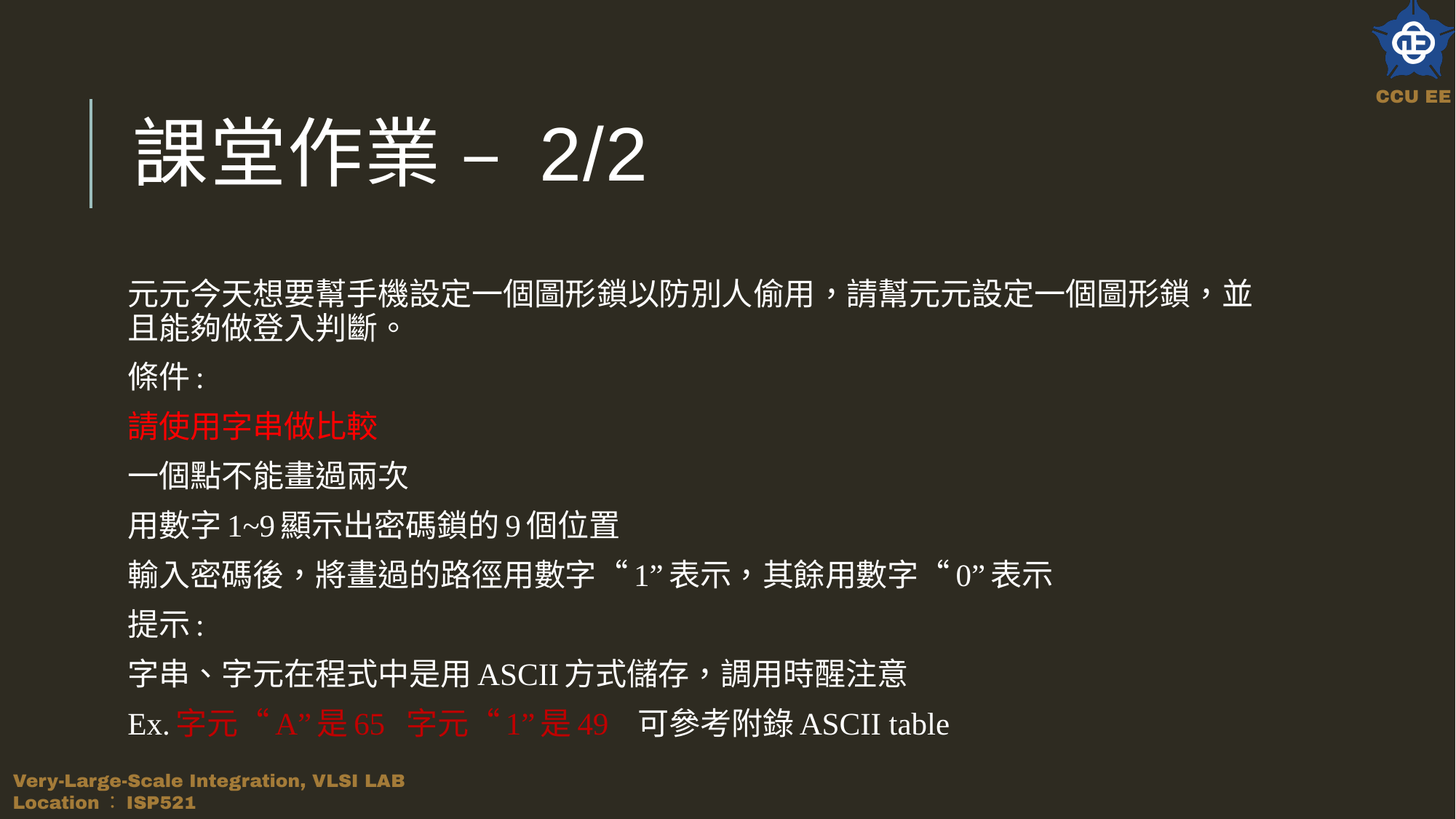

# 課堂作業 – 2/2
元元今天想要幫手機設定一個圖形鎖以防別人偷用，請幫元元設定一個圖形鎖，並且能夠做登入判斷。
條件:
請使用字串做比較
一個點不能畫過兩次
用數字1~9顯示出密碼鎖的9個位置
輸入密碼後，將畫過的路徑用數字“1”表示，其餘用數字“0”表示
提示:
字串、字元在程式中是用ASCII方式儲存，調用時醒注意
Ex.字元“A”是65  字元“1”是49   可參考附錄ASCII table